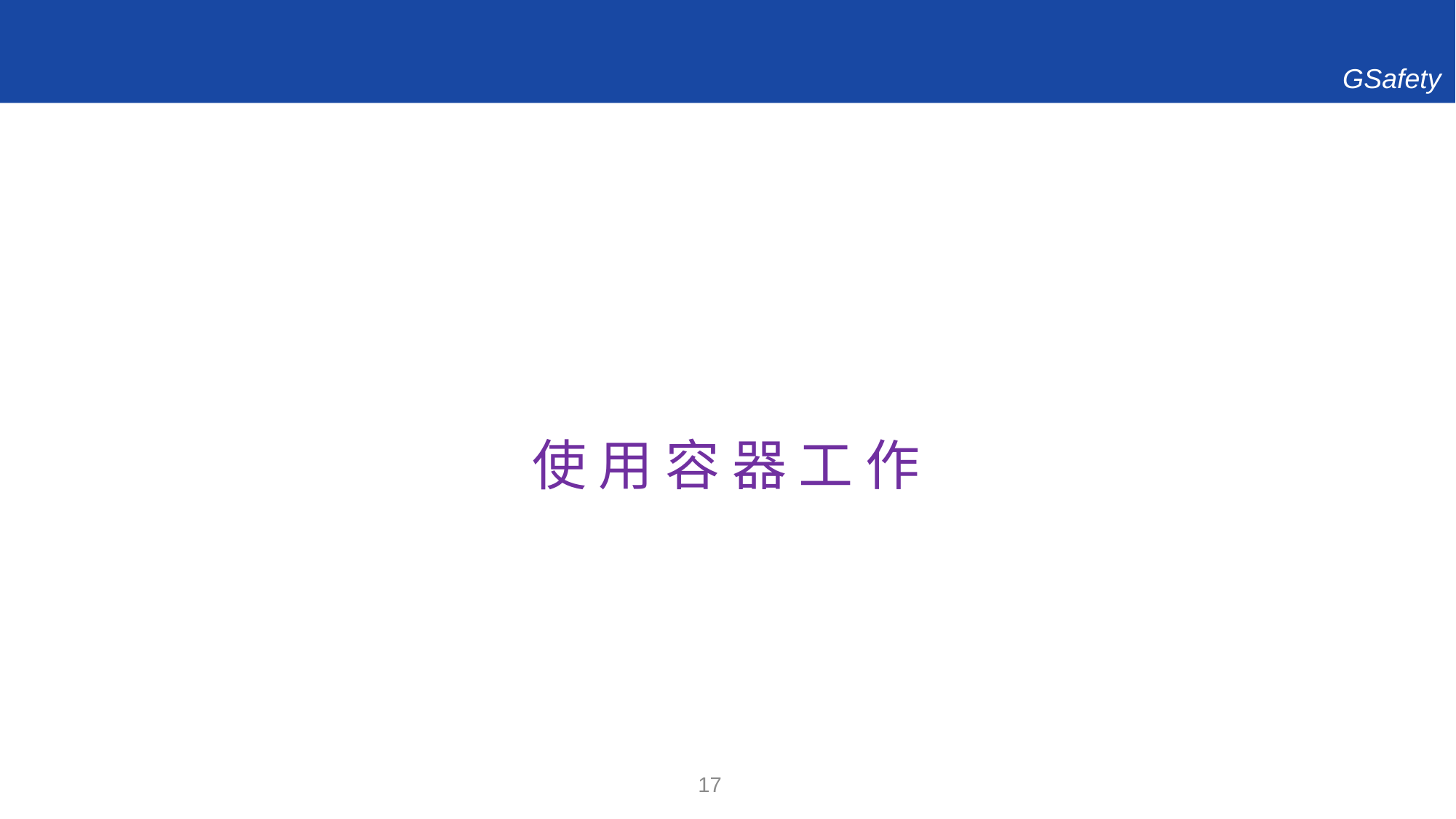

#
使 用 容 器 工 作
17